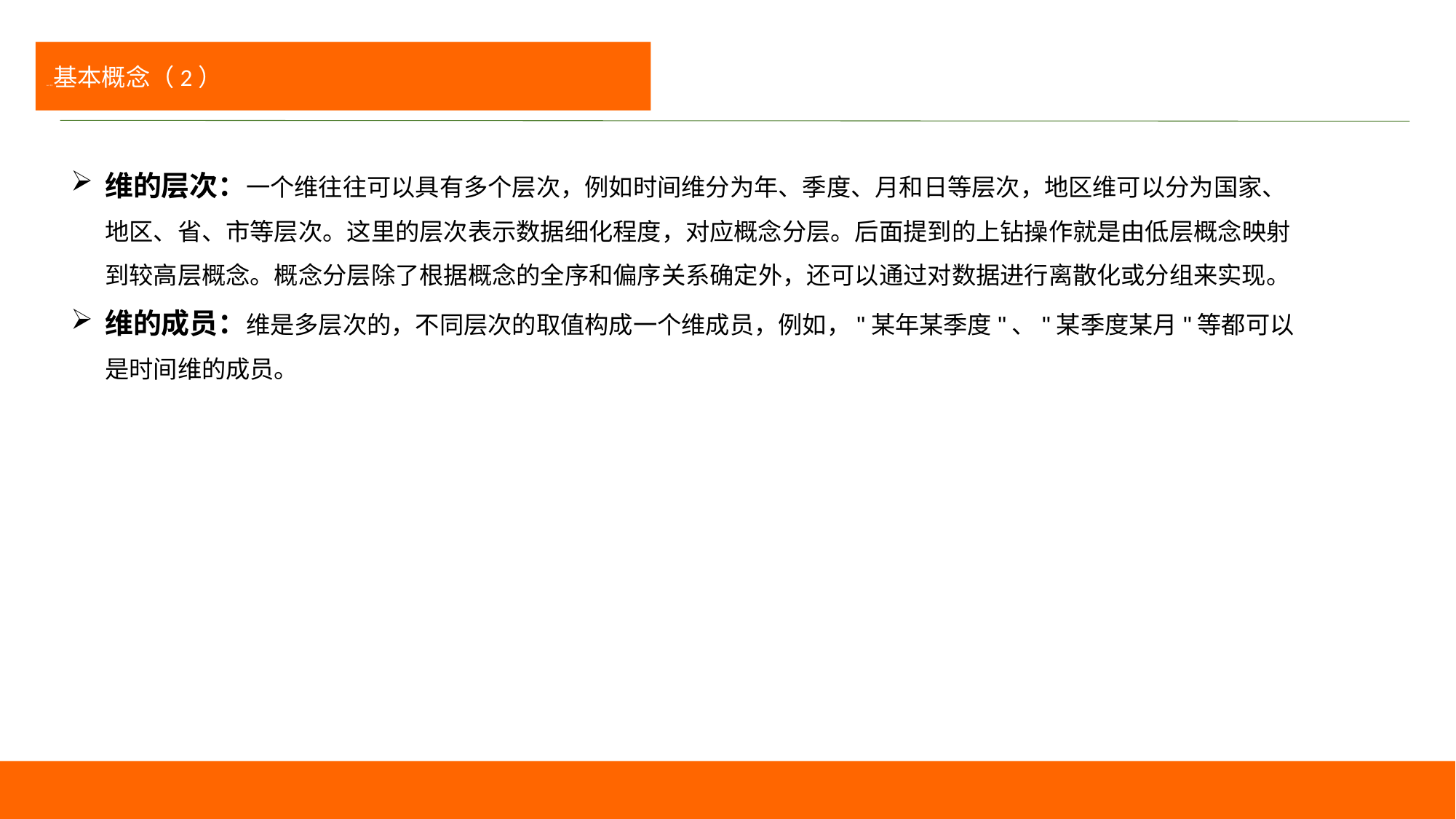

OLAP 简介 基本概念（2）
维的层次：一个维往往可以具有多个层次，例如时间维分为年、季度、月和日等层次，地区维可以分为国家、地区、省、市等层次。这里的层次表示数据细化程度，对应概念分层。后面提到的上钻操作就是由低层概念映射到较高层概念。概念分层除了根据概念的全序和偏序关系确定外，还可以通过对数据进行离散化或分组来实现。
维的成员：维是多层次的，不同层次的取值构成一个维成员，例如，"某年某季度"、"某季度某月"等都可以是时间维的成员。

60